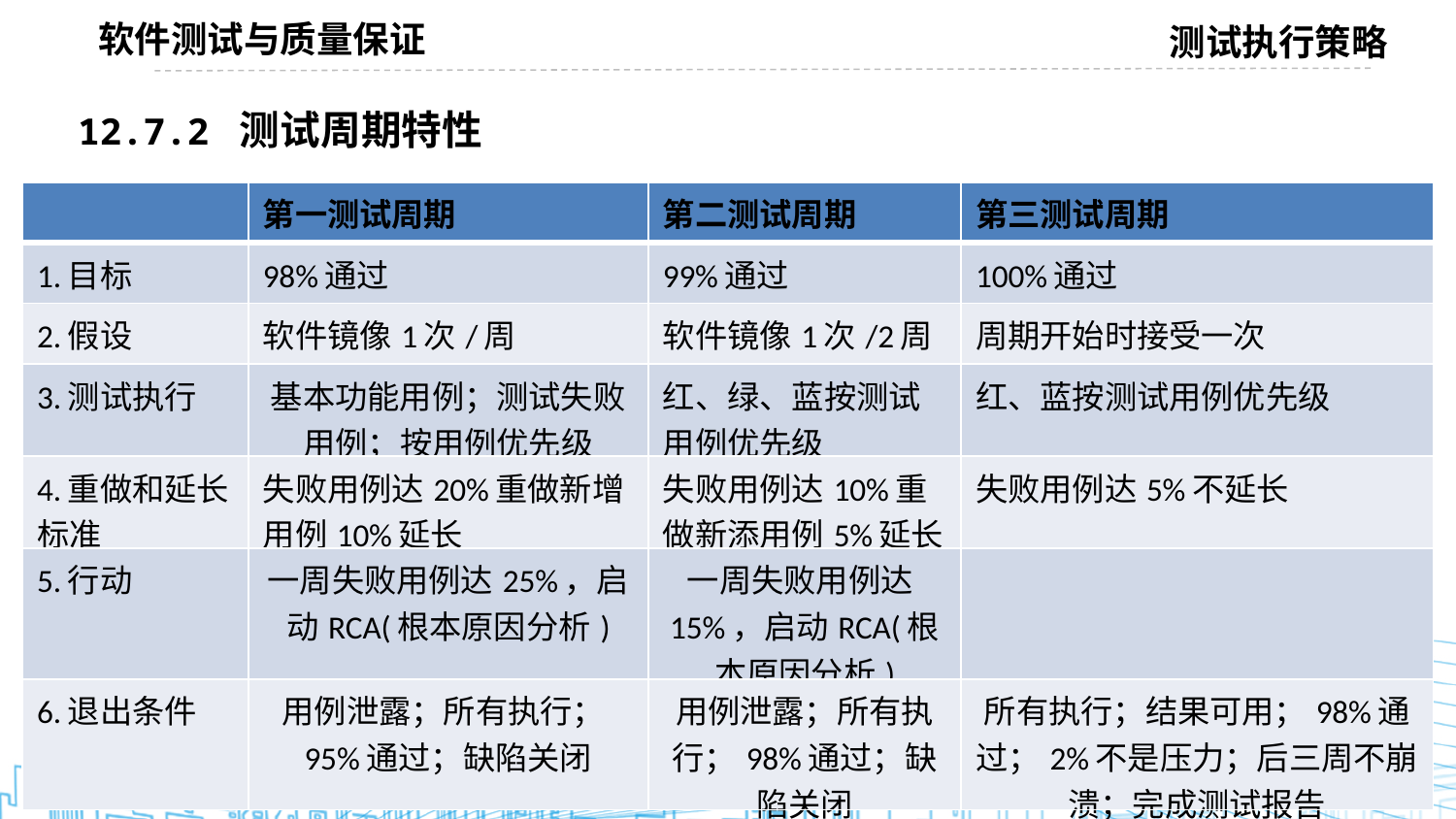

软件测试与质量保证
测试执行策略
12.7.2 测试周期特性
|  | 第一测试周期 | 第二测试周期 | 第三测试周期 |
| --- | --- | --- | --- |
| 1.目标 | 98%通过 | 99%通过 | 100%通过 |
| 2.假设 | 软件镜像1次/周 | 软件镜像1次/2周 | 周期开始时接受一次 |
| 3.测试执行 | 基本功能用例；测试失败用例；按用例优先级 | 红、绿、蓝按测试用例优先级 | 红、蓝按测试用例优先级 |
| 4.重做和延长标准 | 失败用例达20%重做新增用例10%延长 | 失败用例达10%重做新添用例5%延长 | 失败用例达5%不延长 |
| 5.行动 | 一周失败用例达25%，启动RCA(根本原因分析) | 一周失败用例达15%，启动RCA(根本原因分析) |  |
| 6.退出条件 | 用例泄露；所有执行；95%通过；缺陷关闭 | 用例泄露；所有执行；98%通过；缺陷关闭 | 所有执行；结果可用；98%通过；2%不是压力；后三周不崩溃；完成测试报告 |